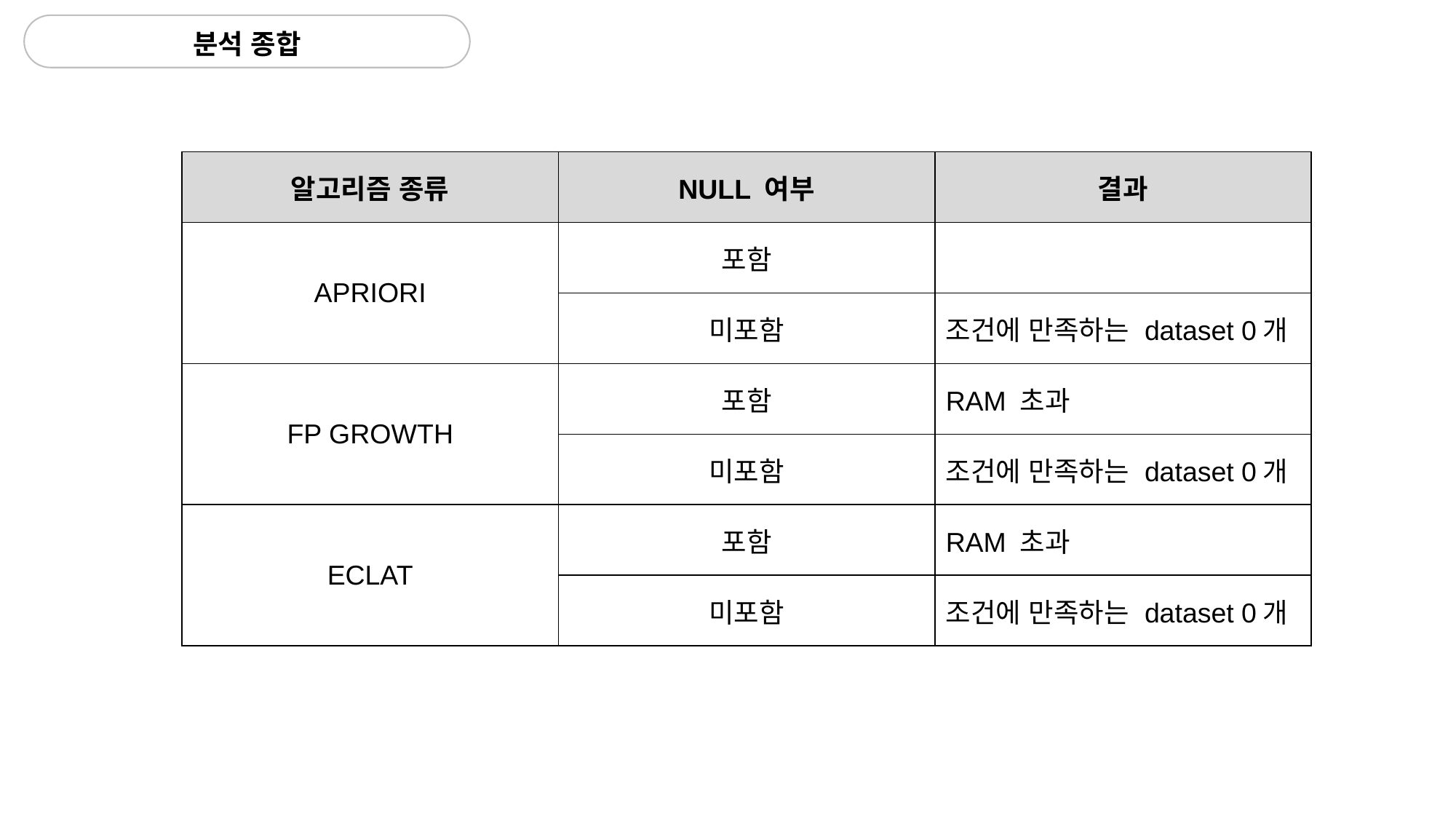

분석 종합
| 알고리즘 종류 | NULL 여부 | 결과 |
| --- | --- | --- |
| APRIORI | 포함 |  |
|  | 미포함 | 조건에 만족하는 dataset 0개 |
| FP GROWTH | 포함 | RAM 초과 |
|  | 미포함 | 조건에 만족하는 dataset 0개 |
| ECLAT | 포함 | RAM 초과 |
|  | 미포함 | 조건에 만족하는 dataset 0개 |